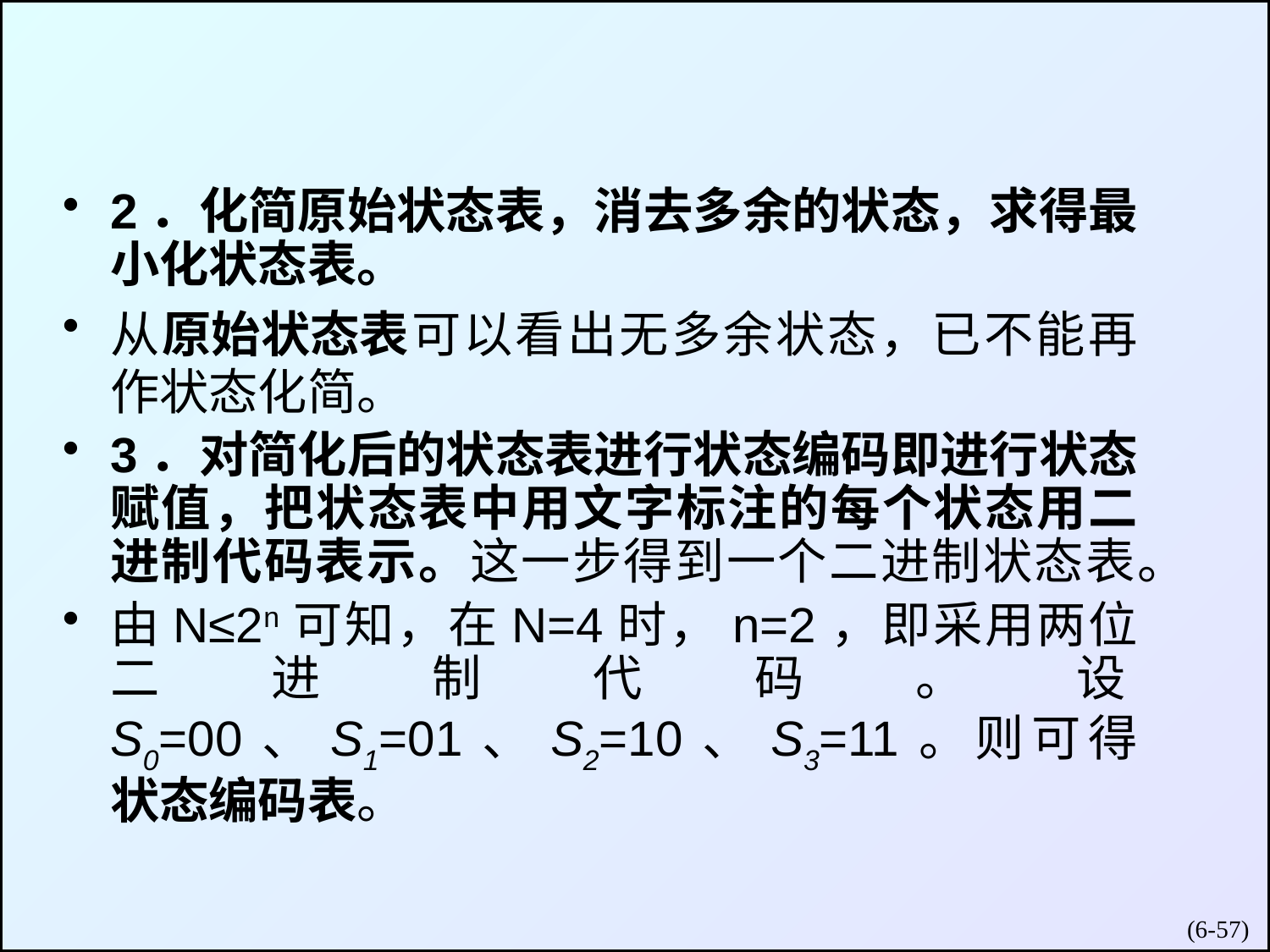

2．化简原始状态表，消去多余的状态，求得最小化状态表。
从原始状态表可以看出无多余状态，已不能再作状态化简。
3．对简化后的状态表进行状态编码即进行状态赋值，把状态表中用文字标注的每个状态用二进制代码表示。这一步得到一个二进制状态表。
由N≤2n可知，在N=4时，n=2，即采用两位二进制代码。设S0=00、S1=01、S2=10、S3=11。则可得状态编码表。

(6-57)